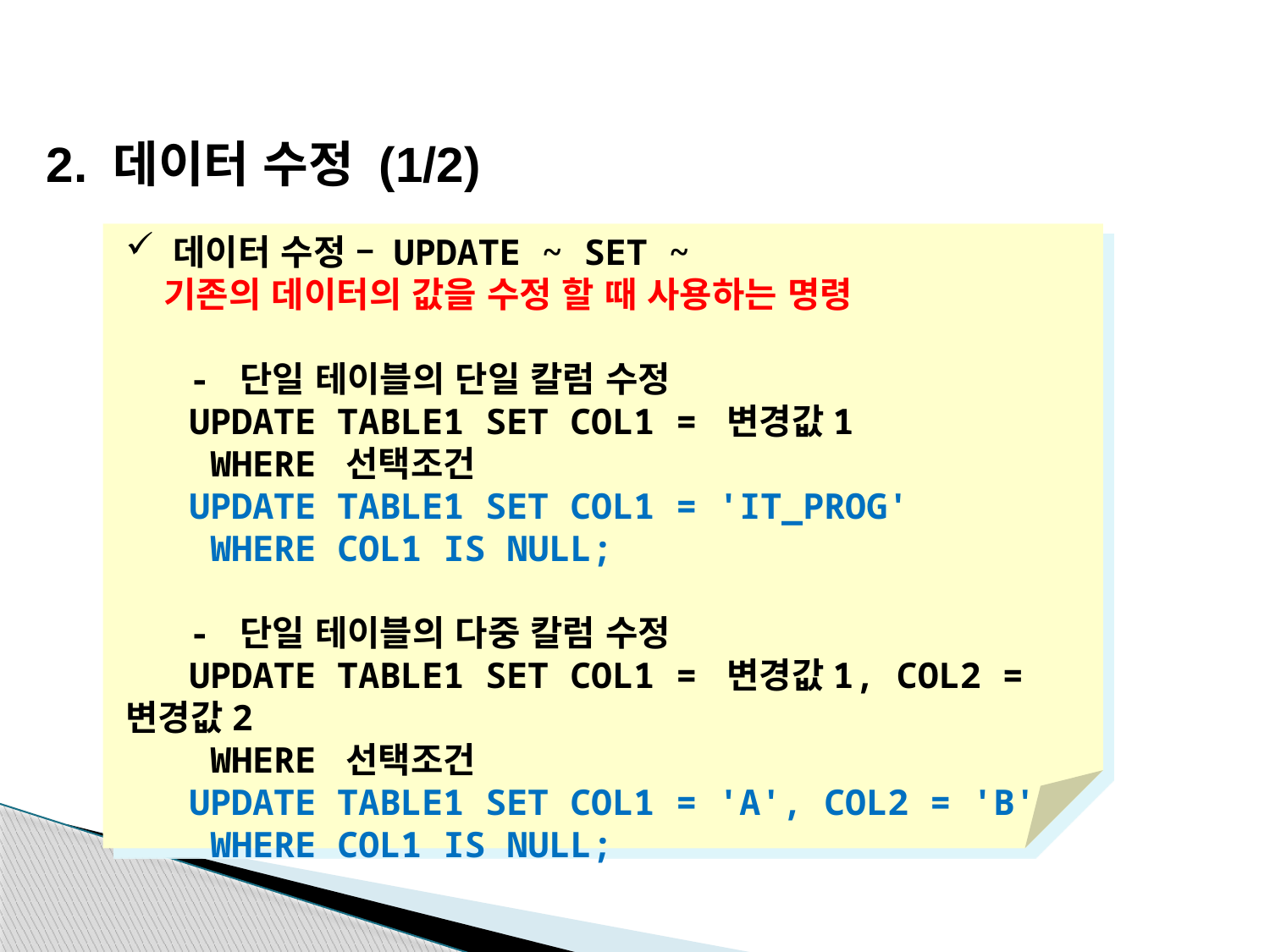

2. 데이터 수정 (1/2)
데이터 수정 – UPDATE ~ SET ~
   기존의 데이터의 값을 수정 할 때 사용하는 명령

   - 단일 테이블의 단일 칼럼 수정
   UPDATE TABLE1 SET COL1 = 변경값1
    WHERE 선택조건
   UPDATE TABLE1 SET COL1 = 'IT_PROG'
    WHERE COL1 IS NULL;

   - 단일 테이블의 다중 칼럼 수정
   UPDATE TABLE1 SET COL1 = 변경값1, COL2 = 변경값2
    WHERE 선택조건
   UPDATE TABLE1 SET COL1 = 'A', COL2 = 'B'
    WHERE COL1 IS NULL;